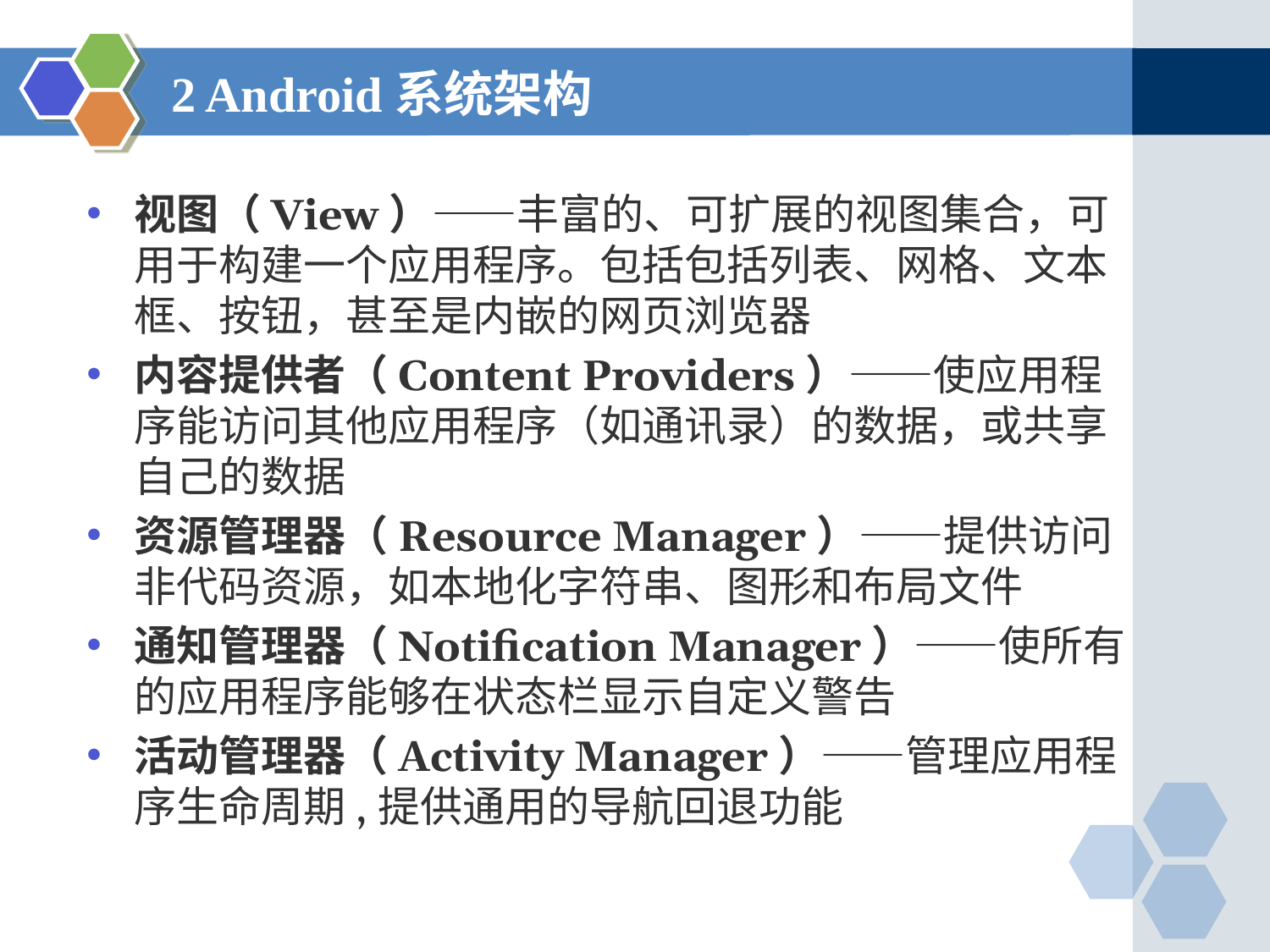

# 2 Android系统架构
视图（View）——丰富的、可扩展的视图集合，可用于构建一个应用程序。包括包括列表、网格、文本框、按钮，甚至是内嵌的网页浏览器
内容提供者（Content Providers）——使应用程序能访问其他应用程序（如通讯录）的数据，或共享自己的数据
资源管理器（Resource Manager）——提供访问非代码资源，如本地化字符串、图形和布局文件
通知管理器（Notification Manager）——使所有的应用程序能够在状态栏显示自定义警告
活动管理器（Activity Manager）——管理应用程序生命周期,提供通用的导航回退功能